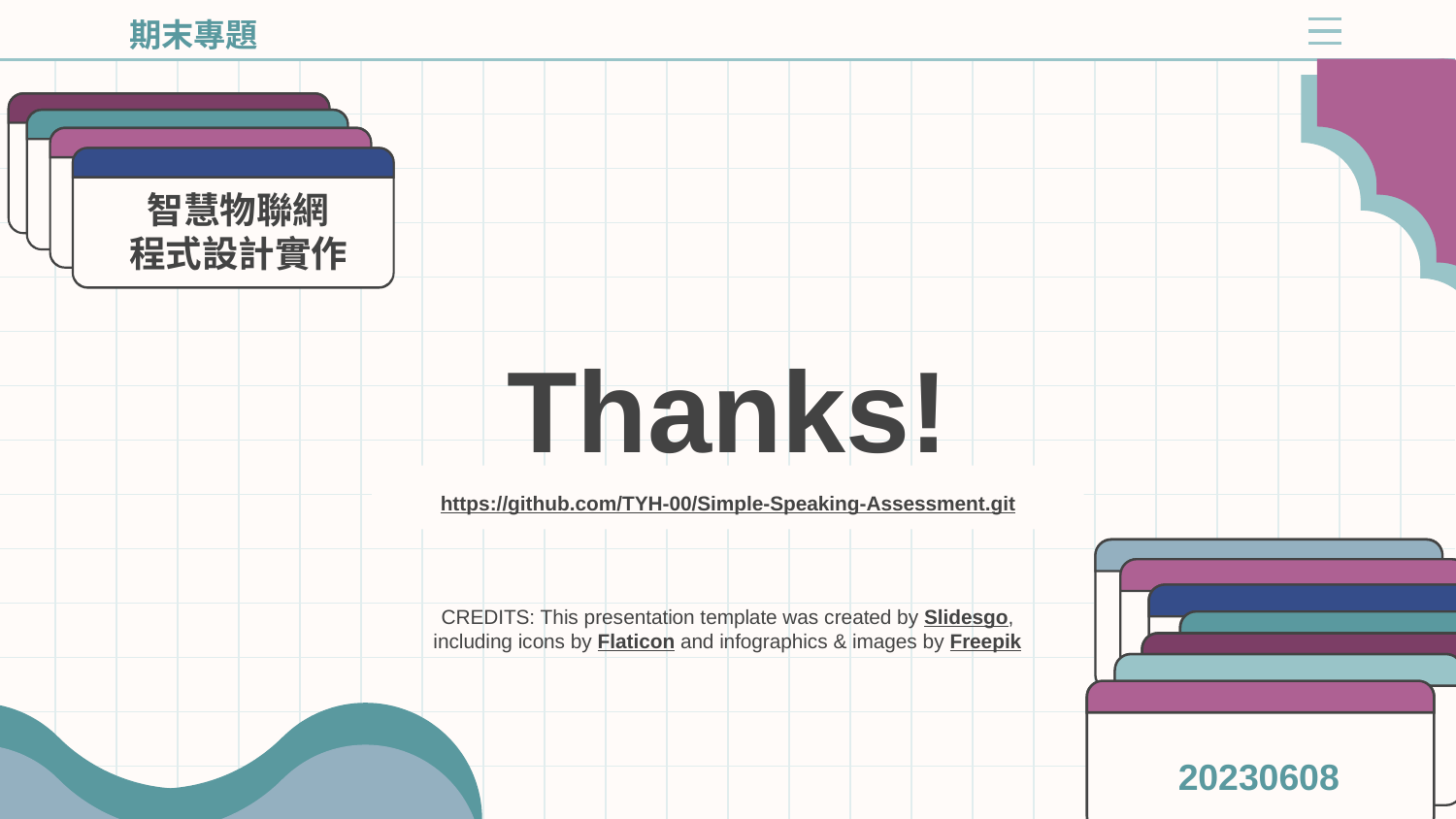

期末專題

智慧物聯網
程式設計實作
# Thanks!
https://github.com/TYH-00/Simple-Speaking-Assessment.git

20230608